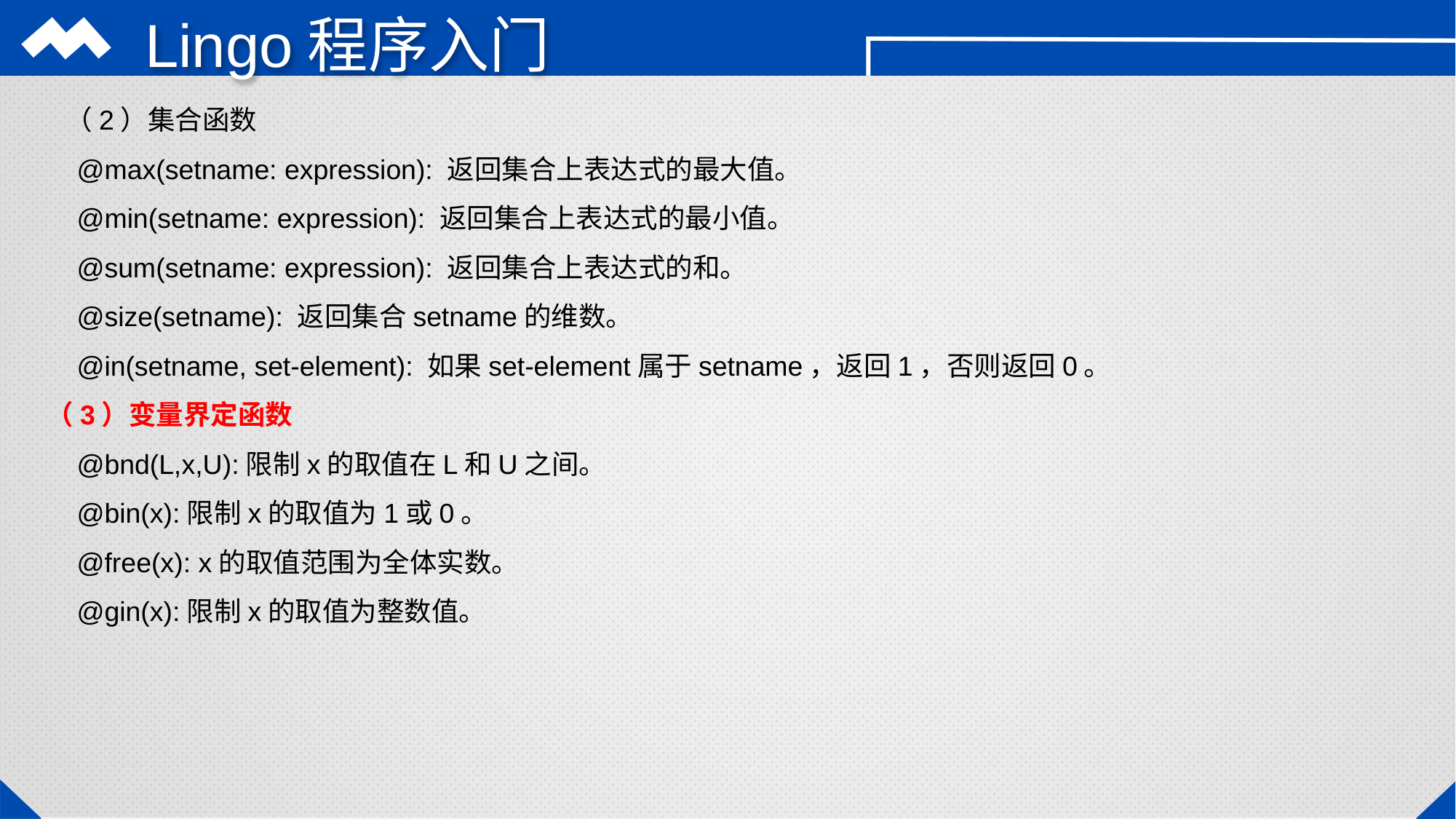

# Lingo程序入门
  （2）集合函数
    @max(setname: expression): 返回集合上表达式的最大值。
    @min(setname: expression): 返回集合上表达式的最小值。
    @sum(setname: expression): 返回集合上表达式的和。
    @size(setname): 返回集合setname的维数。
    @in(setname, set-element): 如果set-element属于setname，返回1，否则返回0。
（3）变量界定函数
    @bnd(L,x,U):限制x的取值在L和U之间。
    @bin(x):限制x的取值为1或0。
    @free(x): x的取值范围为全体实数。
    @gin(x):限制x的取值为整数值。